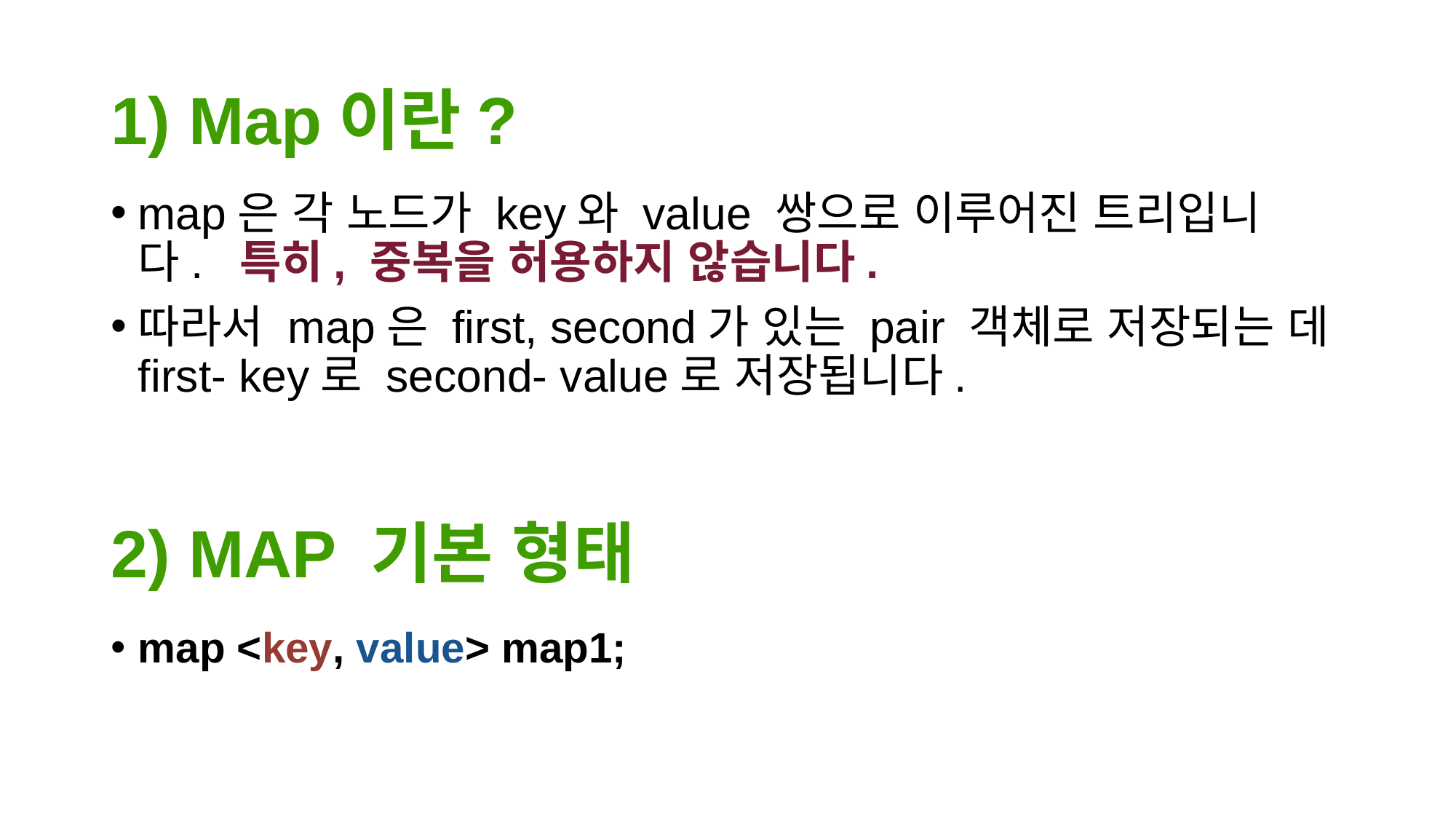

# 1) Map이란?
map은 각 노드가 key와 value 쌍으로 이루어진 트리입니다.  특히, 중복을 허용하지 않습니다.
따라서 map은 first, second가 있는 pair 객체로 저장되는 데 first- key로 second- value로 저장됩니다.

2) MAP 기본 형태
map <key, value> map1;